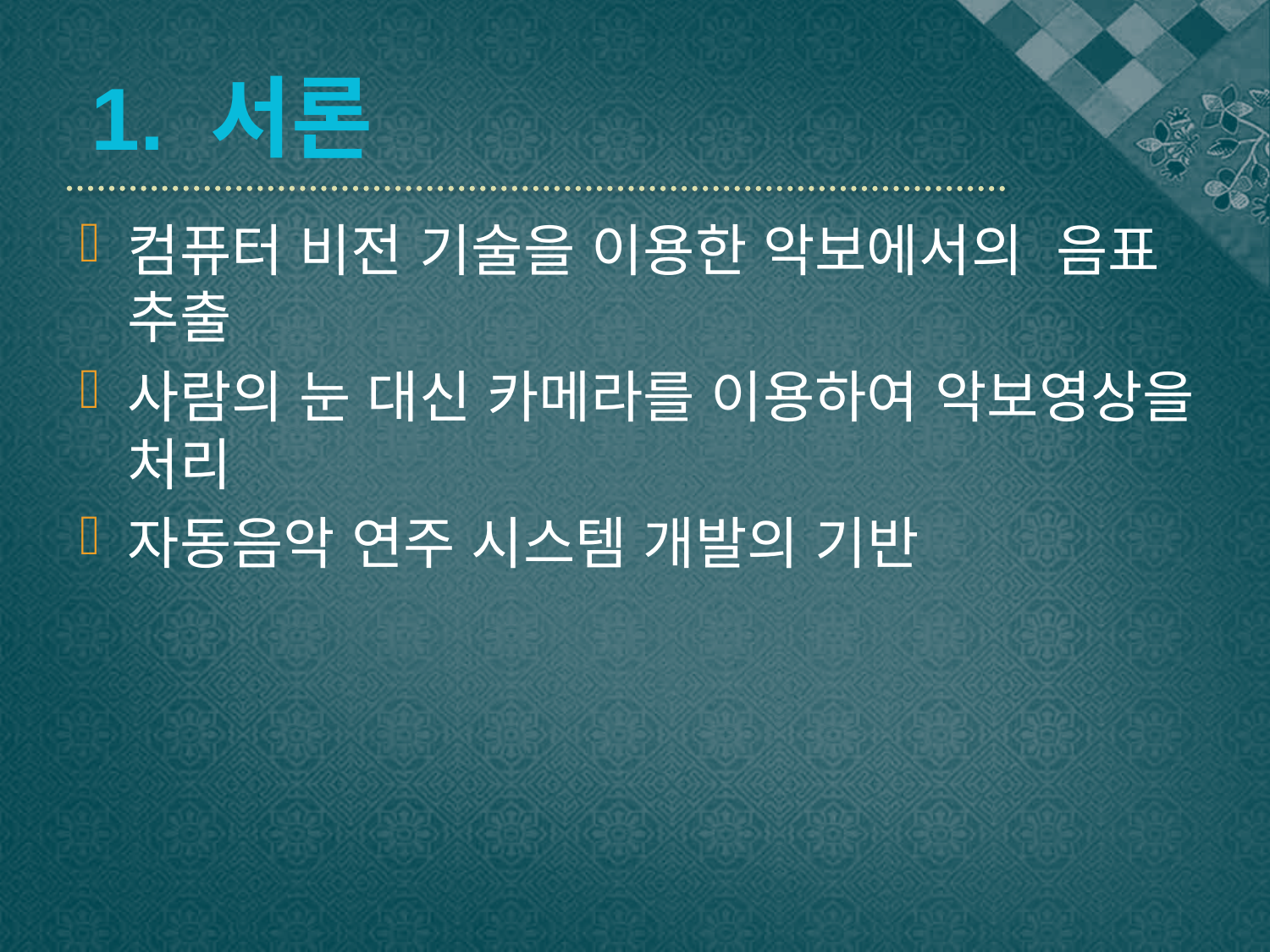

1. 서론
컴퓨터 비전 기술을 이용한 악보에서의  음표 추출
사람의 눈 대신 카메라를 이용하여 악보영상을 처리
자동음악 연주 시스템 개발의 기반